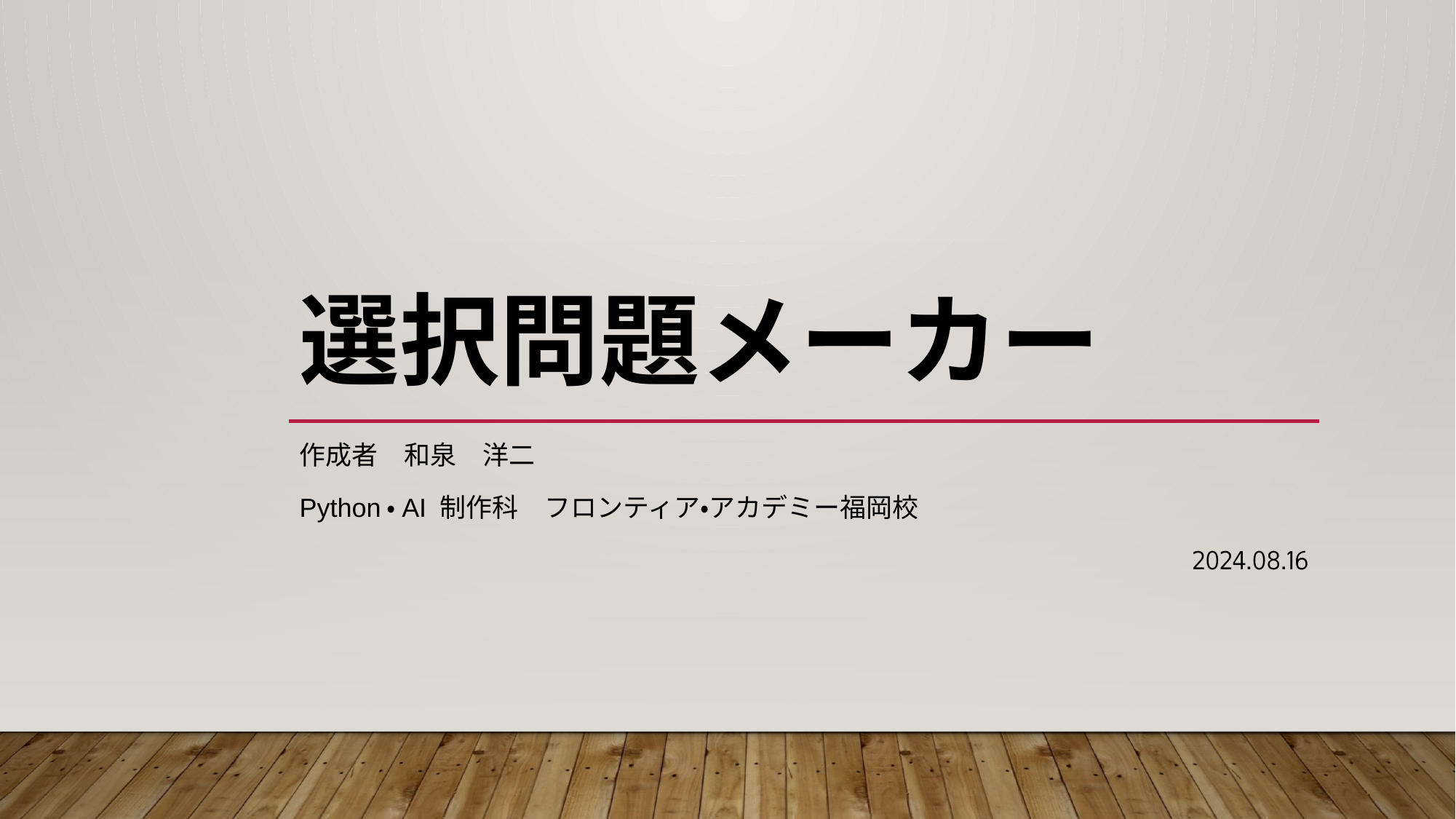

# 選択問題メーカー
作成者　和泉　洋二
Python・AI 制作科　フロンティア・アカデミー福岡校
2024.08.16